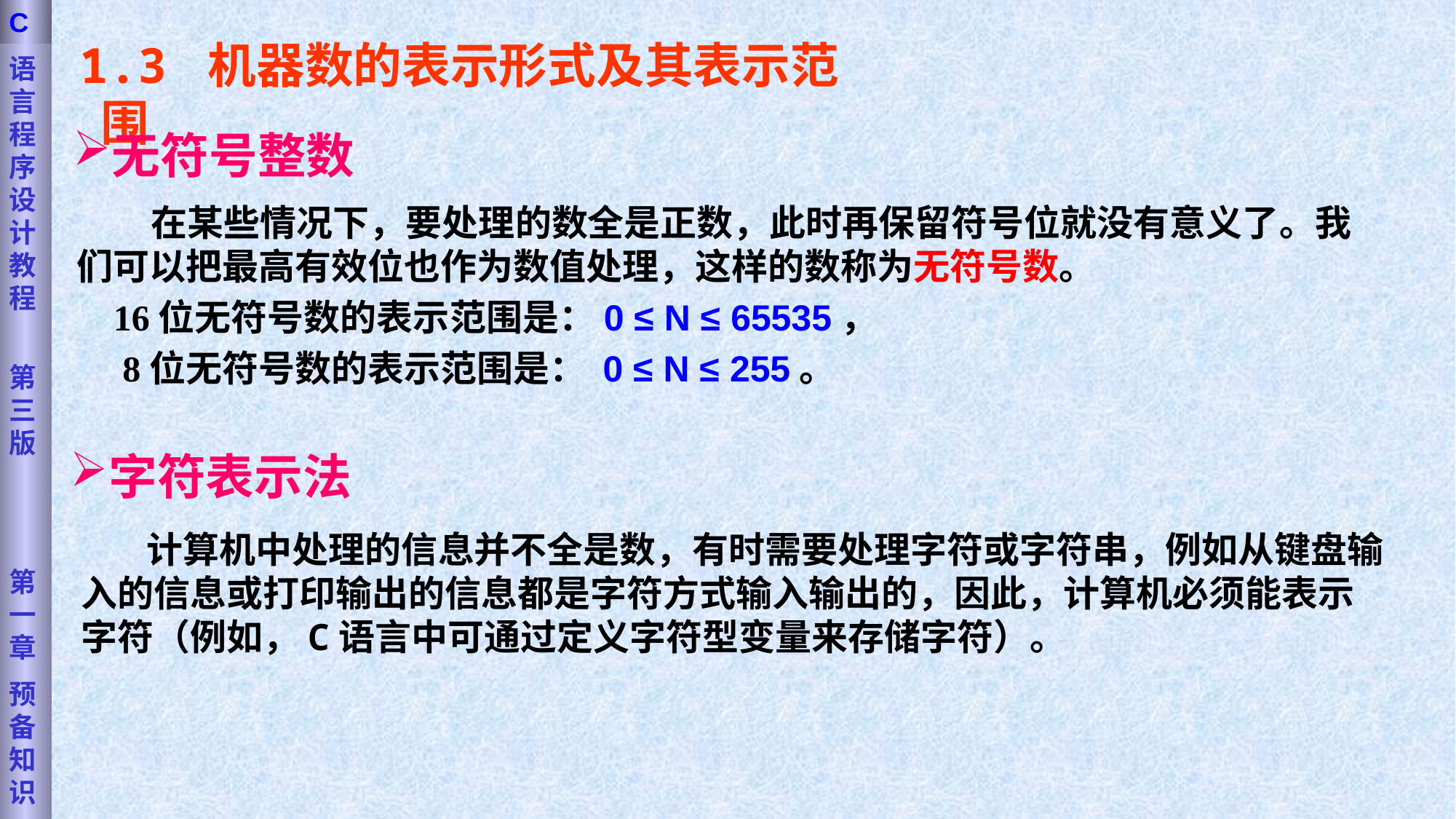

语言程序设计教程
第三版

第一章
预备知识
C
1.3 机器数的表示形式及其表示范围
无符号整数

        在某些情况下，要处理的数全是正数，此时再保留符号位就没有意义了。我们可以把最高有效位也作为数值处理，这样的数称为无符号数。
    16位无符号数的表示范围是：0 ≤ N ≤ 65535，
     8位无符号数的表示范围是： 0 ≤ N ≤ 255。
字符表示法

       计算机中处理的信息并不全是数，有时需要处理字符或字符串，例如从键盘输入的信息或打印输出的信息都是字符方式输入输出的，因此，计算机必须能表示字符（例如，C语言中可通过定义字符型变量来存储字符）。